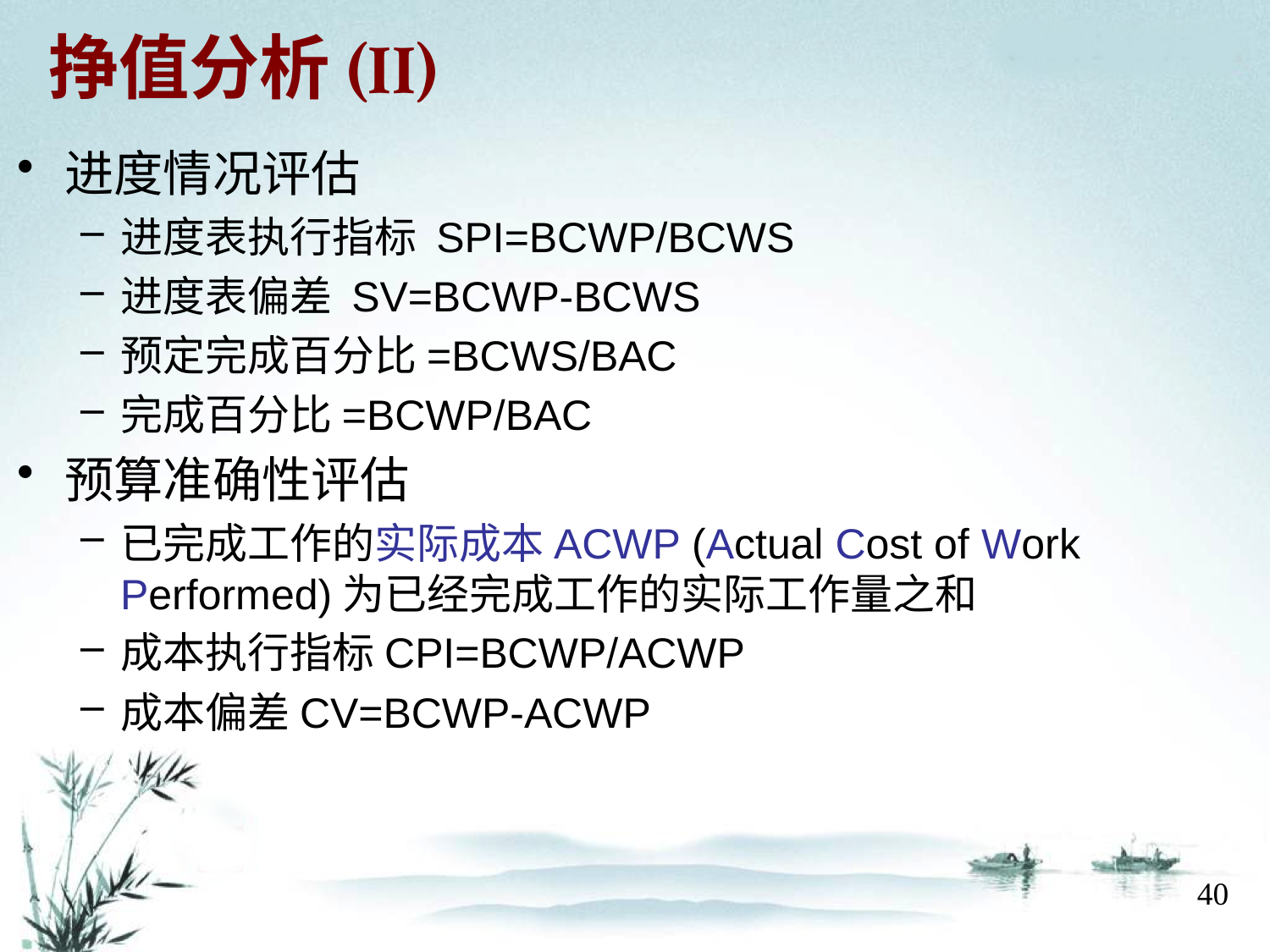

# 挣值分析(II)
进度情况评估
进度表执行指标 SPI=BCWP/BCWS
进度表偏差 SV=BCWP-BCWS
预定完成百分比=BCWS/BAC
完成百分比=BCWP/BAC
预算准确性评估
已完成工作的实际成本ACWP (Actual Cost of Work Performed)为已经完成工作的实际工作量之和
成本执行指标CPI=BCWP/ACWP
成本偏差CV=BCWP-ACWP
40